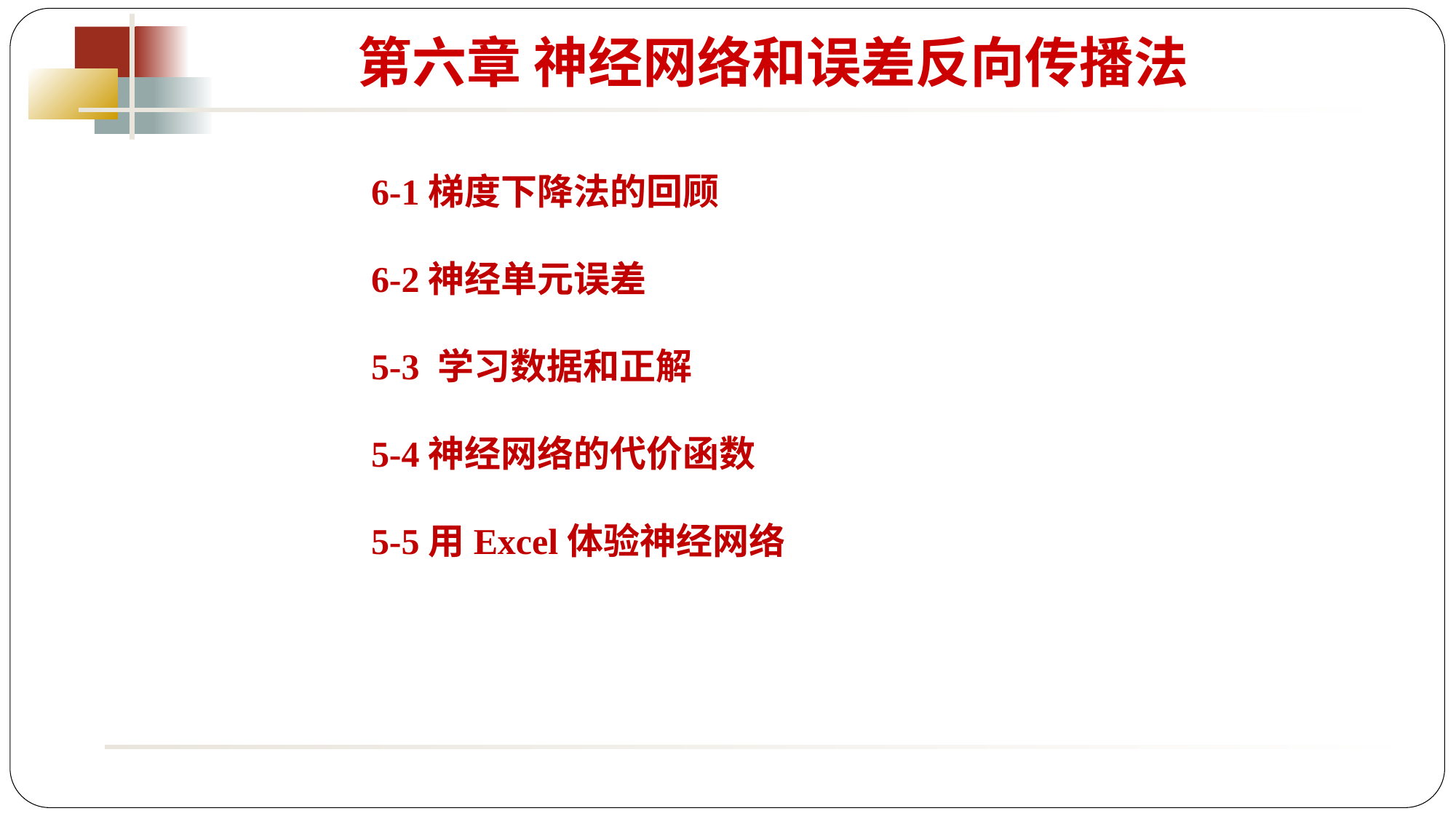

第六章 神经网络和误差反向传播法
6-1梯度下降法的回顾
6-2神经单元误差
5-3 学习数据和正解
5-4神经网络的代价函数
5-5用Excel体验神经网络